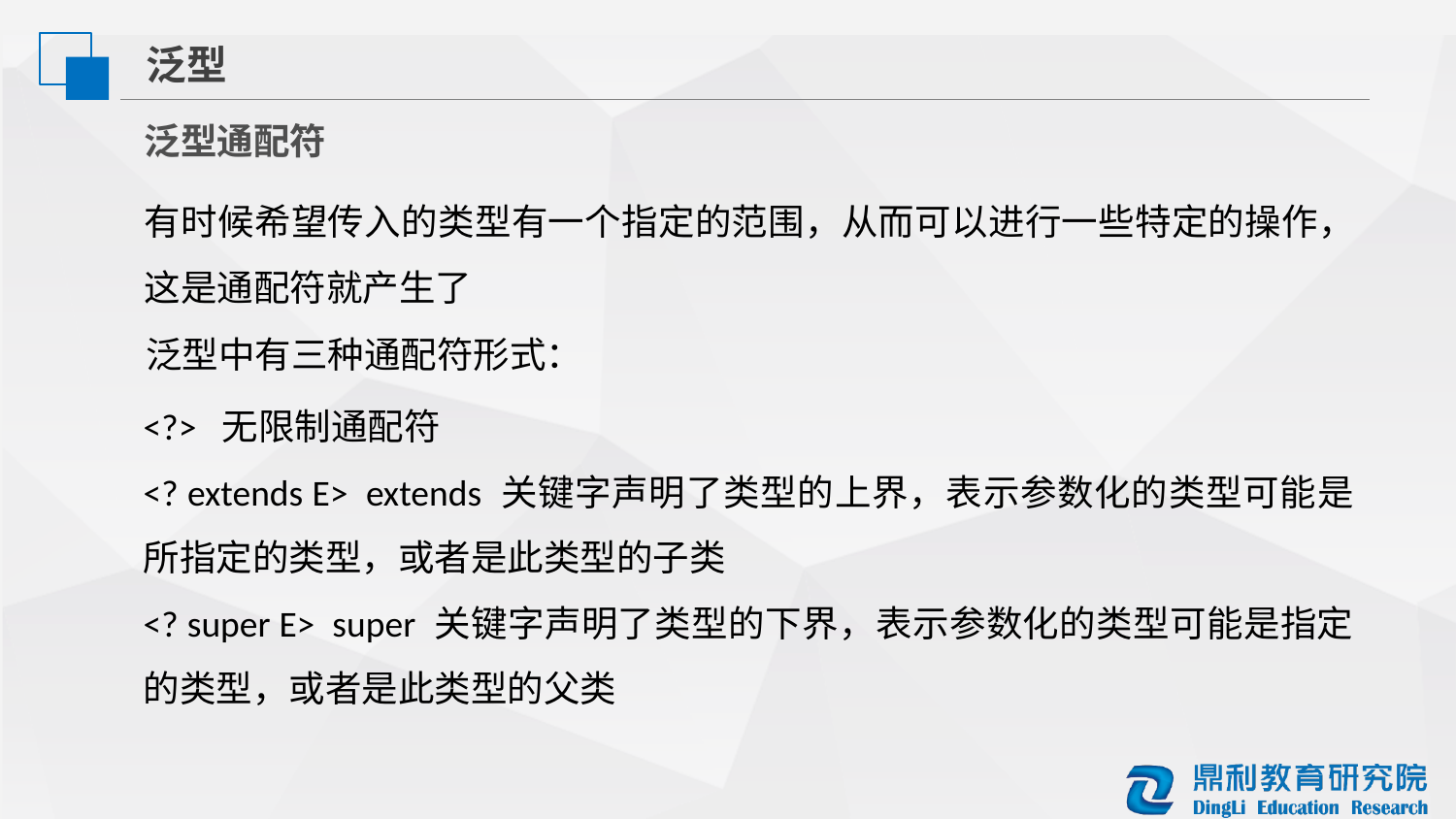

泛型
泛型通配符
有时候希望传入的类型有一个指定的范围，从而可以进行一些特定的操作，这是通配符就产生了
泛型中有三种通配符形式：
<?>  无限制通配符
<? extends E>  extends 关键字声明了类型的上界，表示参数化的类型可能是所指定的类型，或者是此类型的子类
<? super E>  super 关键字声明了类型的下界，表示参数化的类型可能是指定的类型，或者是此类型的父类